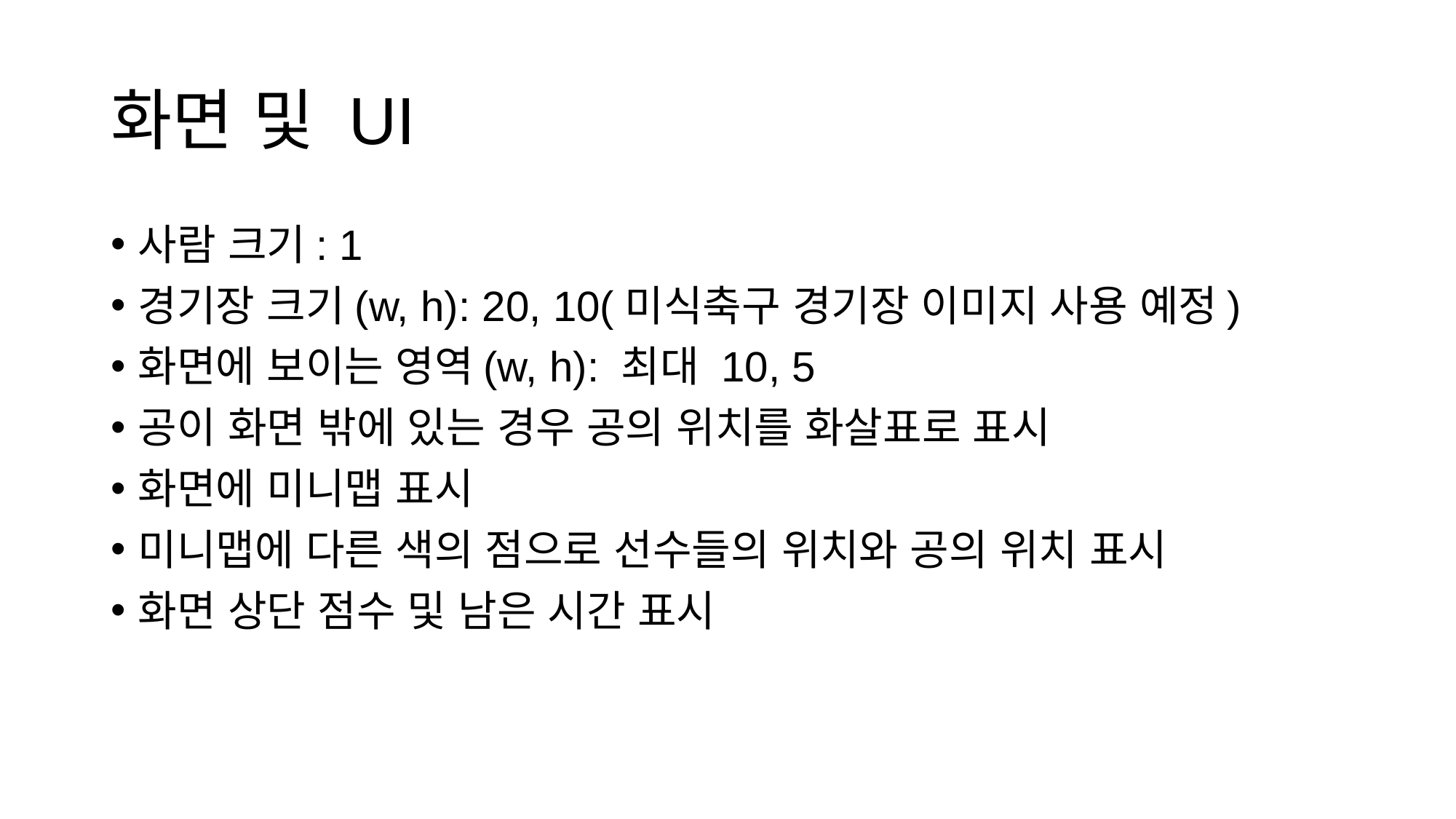

# 화면 및 UI
사람 크기: 1
경기장 크기(w, h): 20, 10(미식축구 경기장 이미지 사용 예정)
화면에 보이는 영역(w, h): 최대 10, 5
공이 화면 밖에 있는 경우 공의 위치를 화살표로 표시
화면에 미니맵 표시
미니맵에 다른 색의 점으로 선수들의 위치와 공의 위치 표시
화면 상단 점수 및 남은 시간 표시